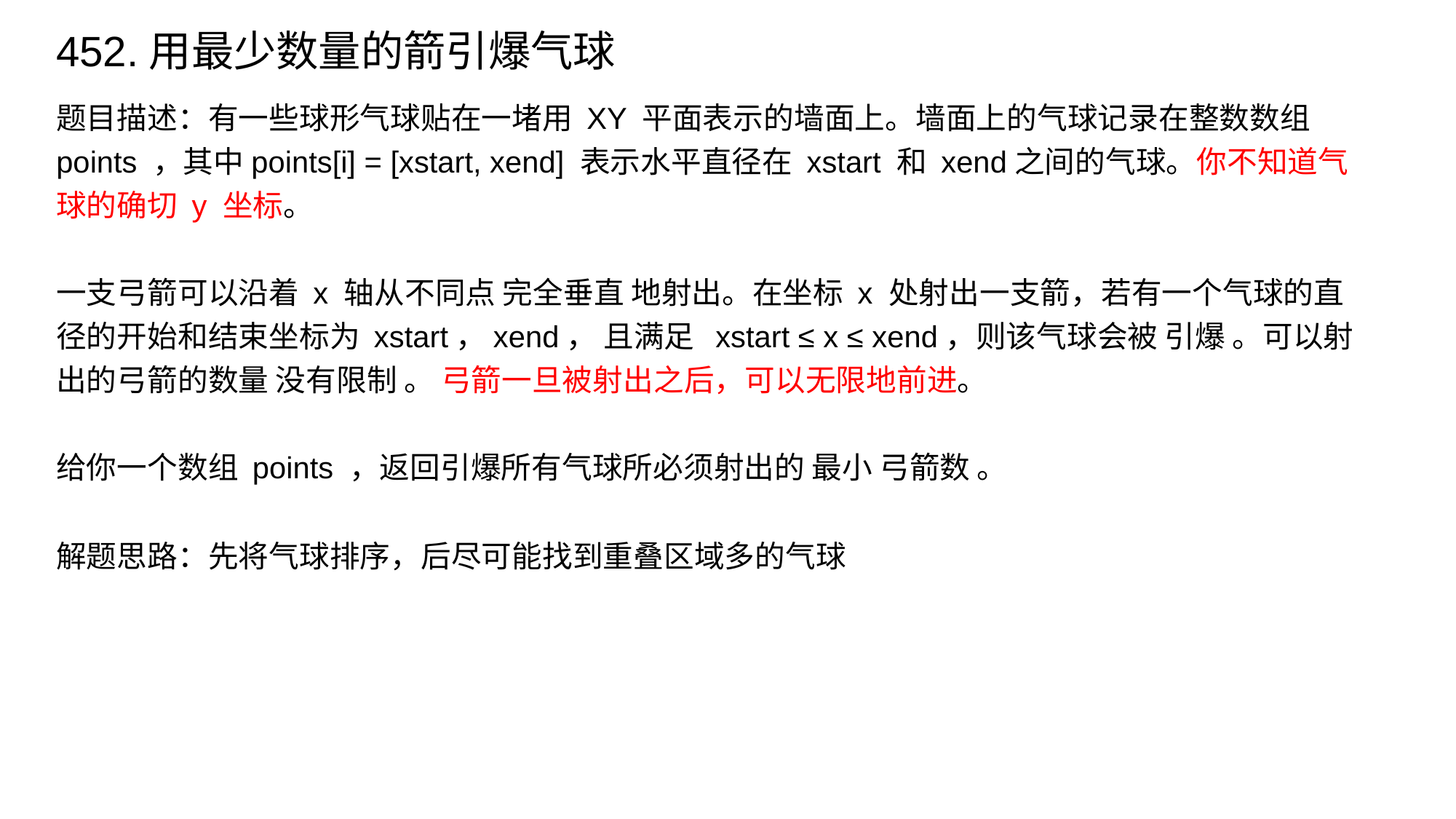

452.用最少数量的箭引爆气球
题目描述：有一些球形气球贴在一堵用 XY 平面表示的墙面上。墙面上的气球记录在整数数组 points ，其中points[i] = [xstart, xend] 表示水平直径在 xstart 和 xend之间的气球。你不知道气球的确切 y 坐标。

一支弓箭可以沿着 x 轴从不同点 完全垂直 地射出。在坐标 x 处射出一支箭，若有一个气球的直径的开始和结束坐标为 xstart，xend， 且满足  xstart ≤ x ≤ xend，则该气球会被 引爆 。可以射出的弓箭的数量 没有限制 。 弓箭一旦被射出之后，可以无限地前进。

给你一个数组 points ，返回引爆所有气球所必须射出的 最小 弓箭数 。
解题思路：先将气球排序，后尽可能找到重叠区域多的气球